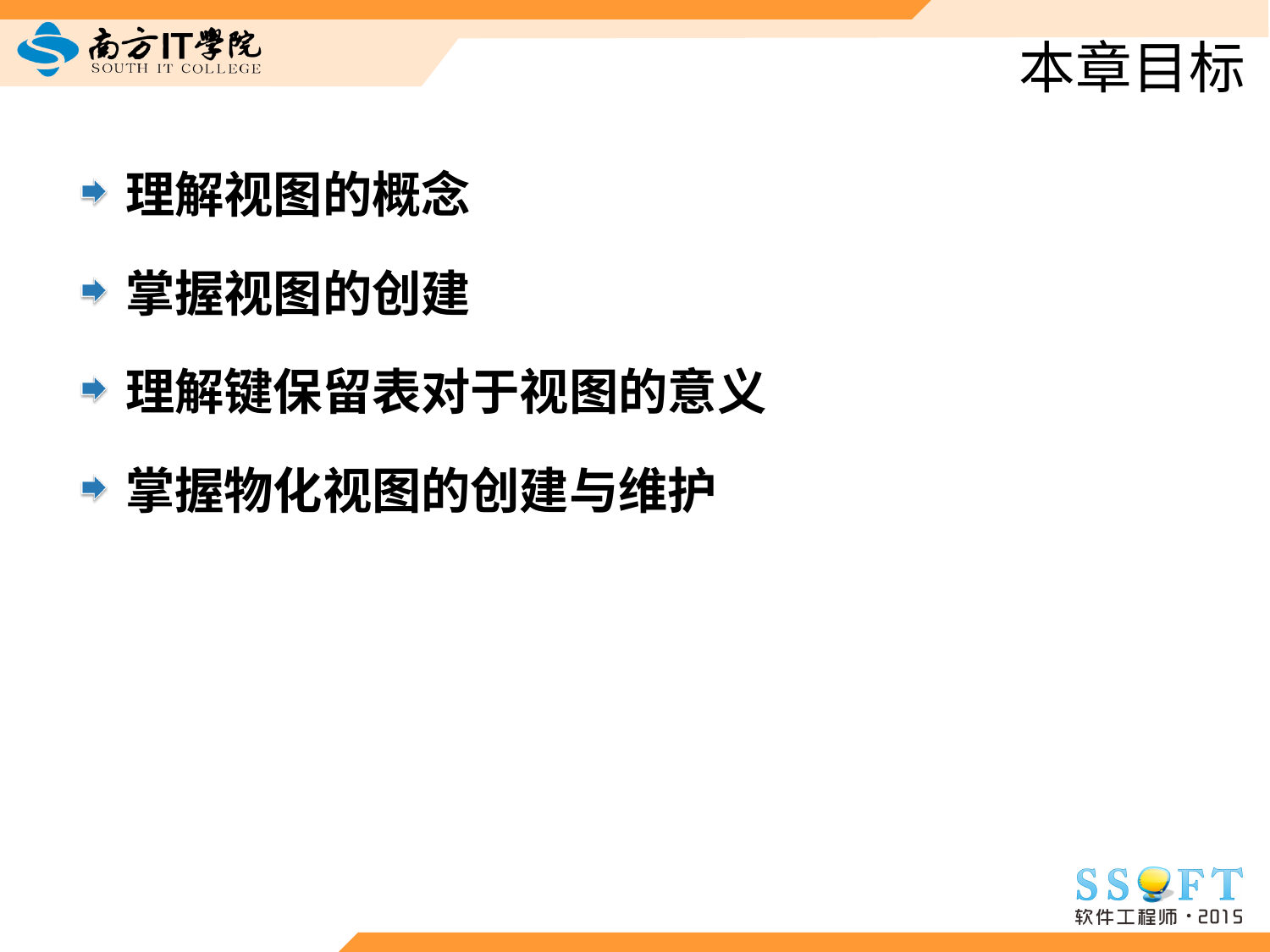

# 本章目标
理解视图的概念
掌握视图的创建
理解键保留表对于视图的意义
掌握物化视图的创建与维护